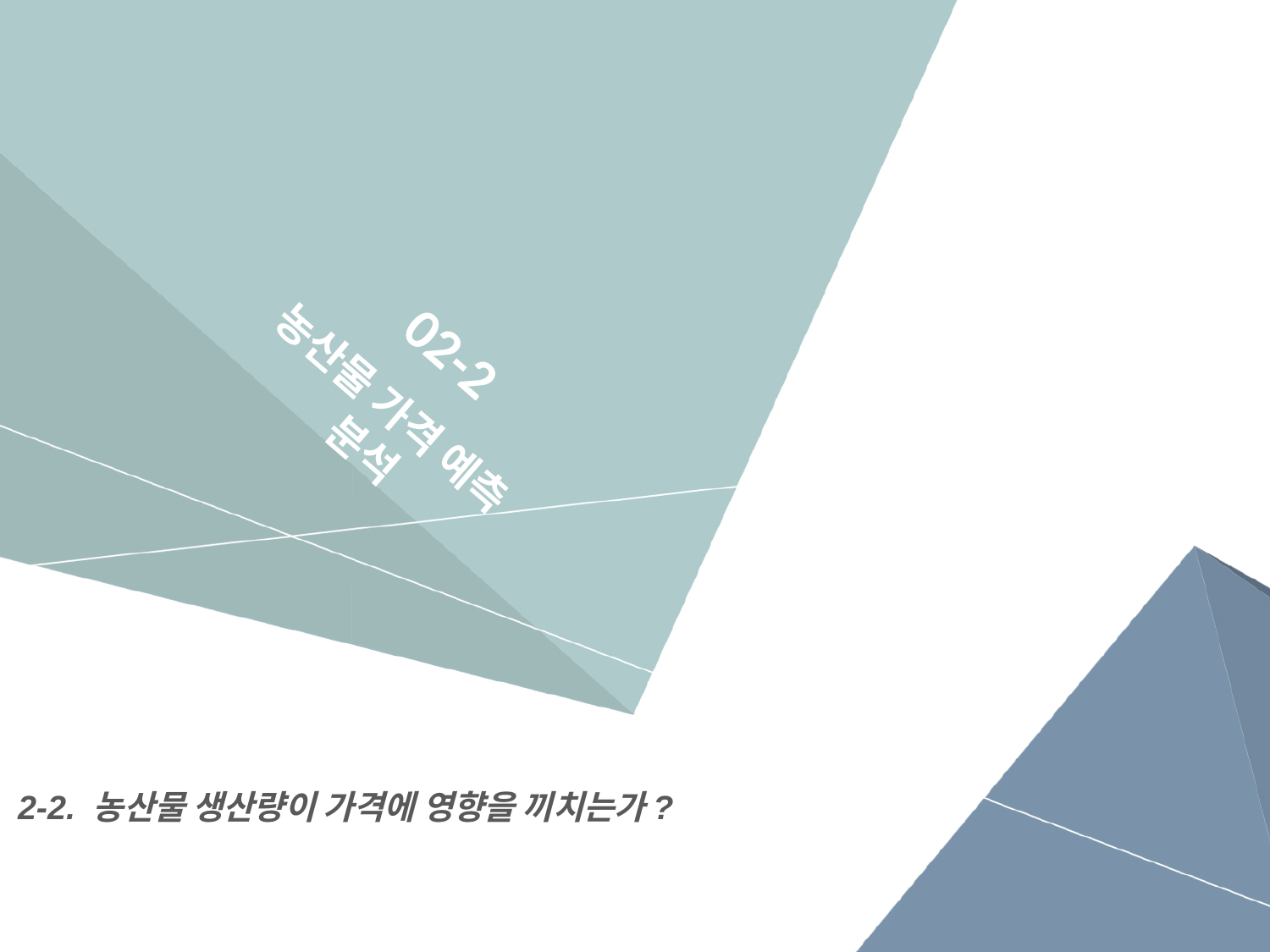

02-2
농산물 가격 예측
분석
2-2. 농산물 생산량이 가격에 영향을 끼치는가?
23